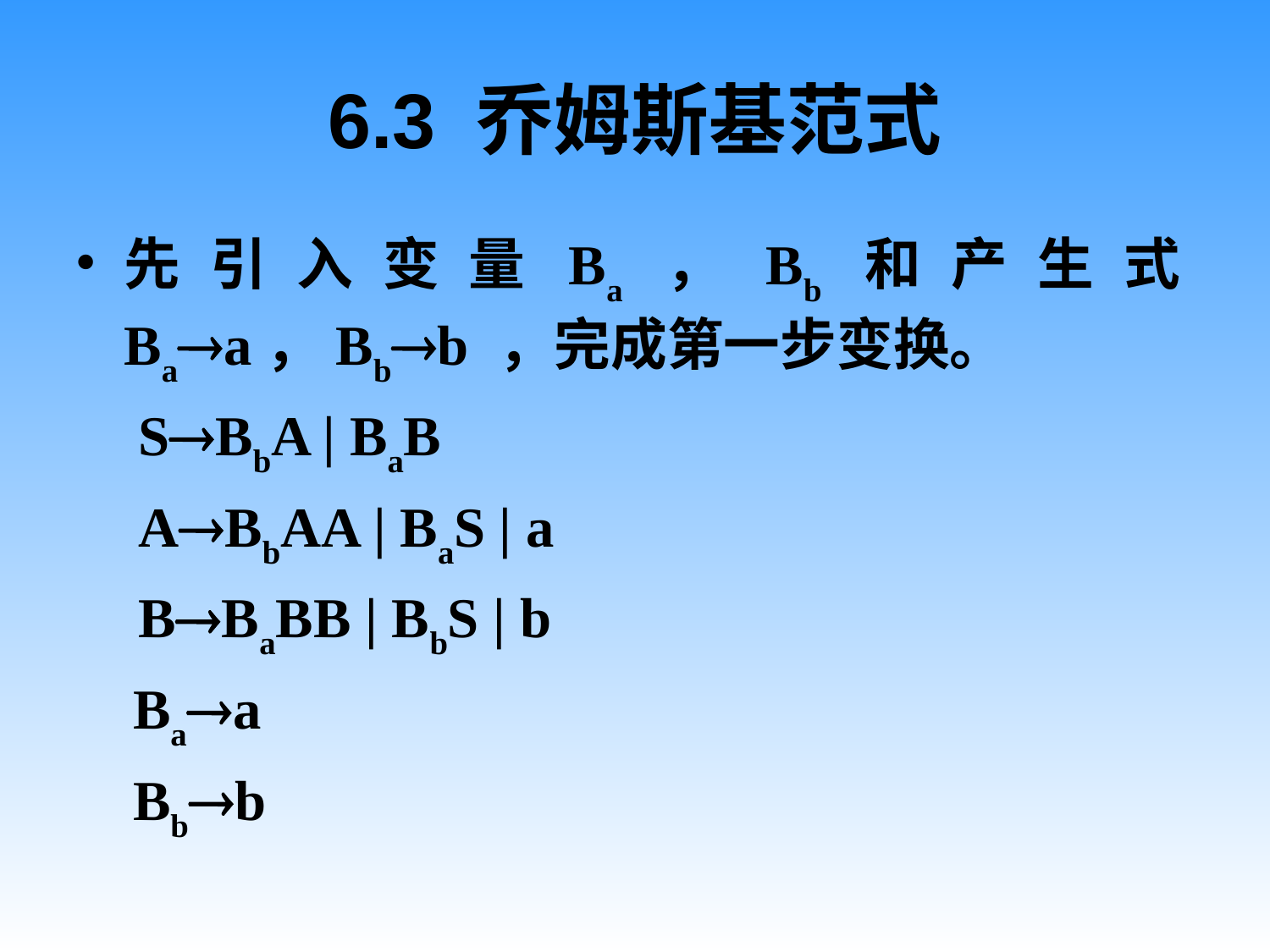

# 6.3 乔姆斯基范式
先引入变量Ba，Bb和产生式Ba→a，Bb→b ，完成第一步变换。
	 S→BbA | BaB
	 A→BbAA | BaS | a
	 B→BaBB | BbS | b
    Ba→a
    Bb→b

90